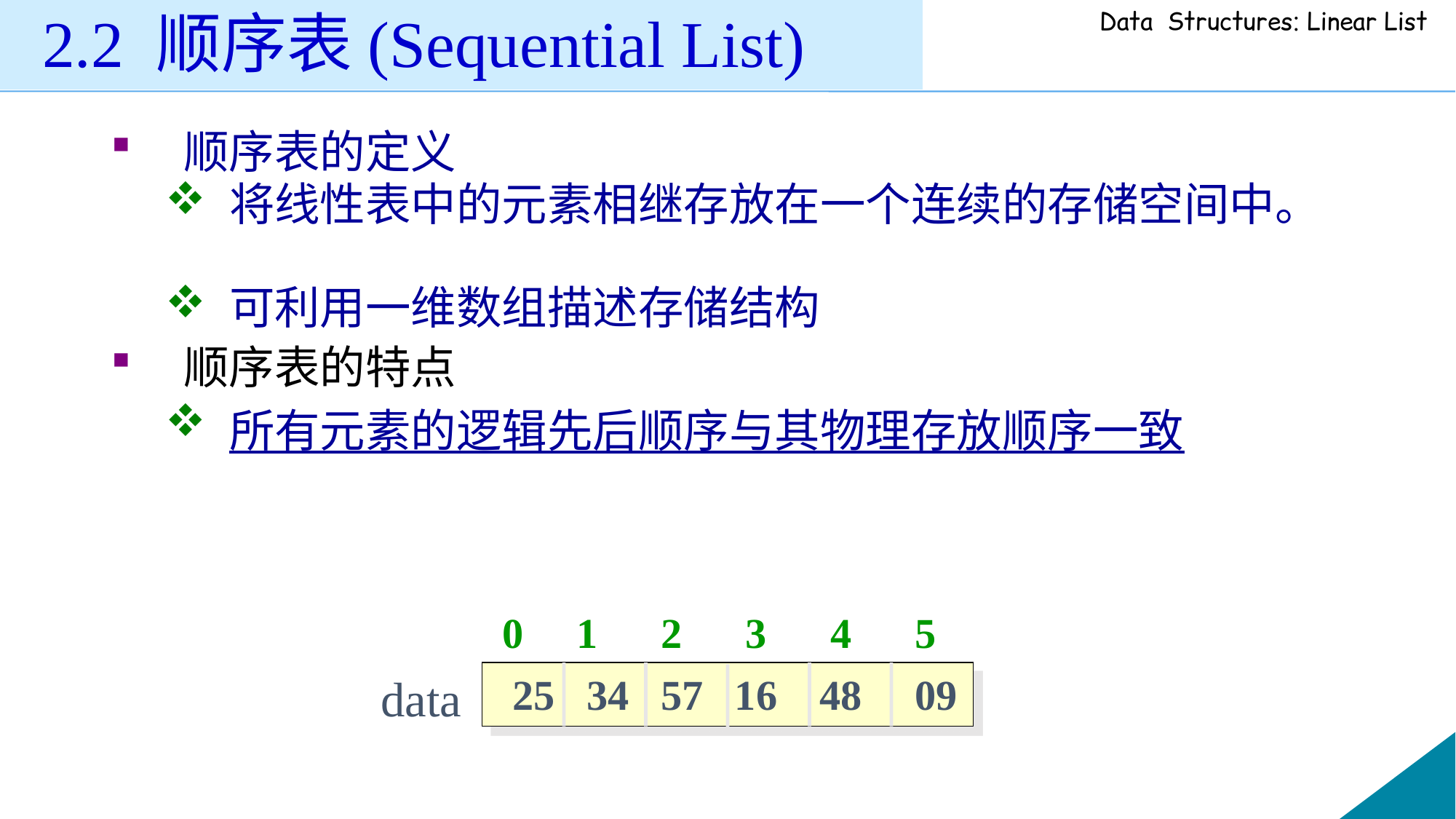

# 2.2 顺序表(Sequential List)
顺序表的定义
将线性表中的元素相继存放在一个连续的存储空间中。
可利用一维数组描述存储结构
顺序表的特点
所有元素的逻辑先后顺序与其物理存放顺序一致
0     1      2      3      4      5
data

 25   34   57   16    48     09